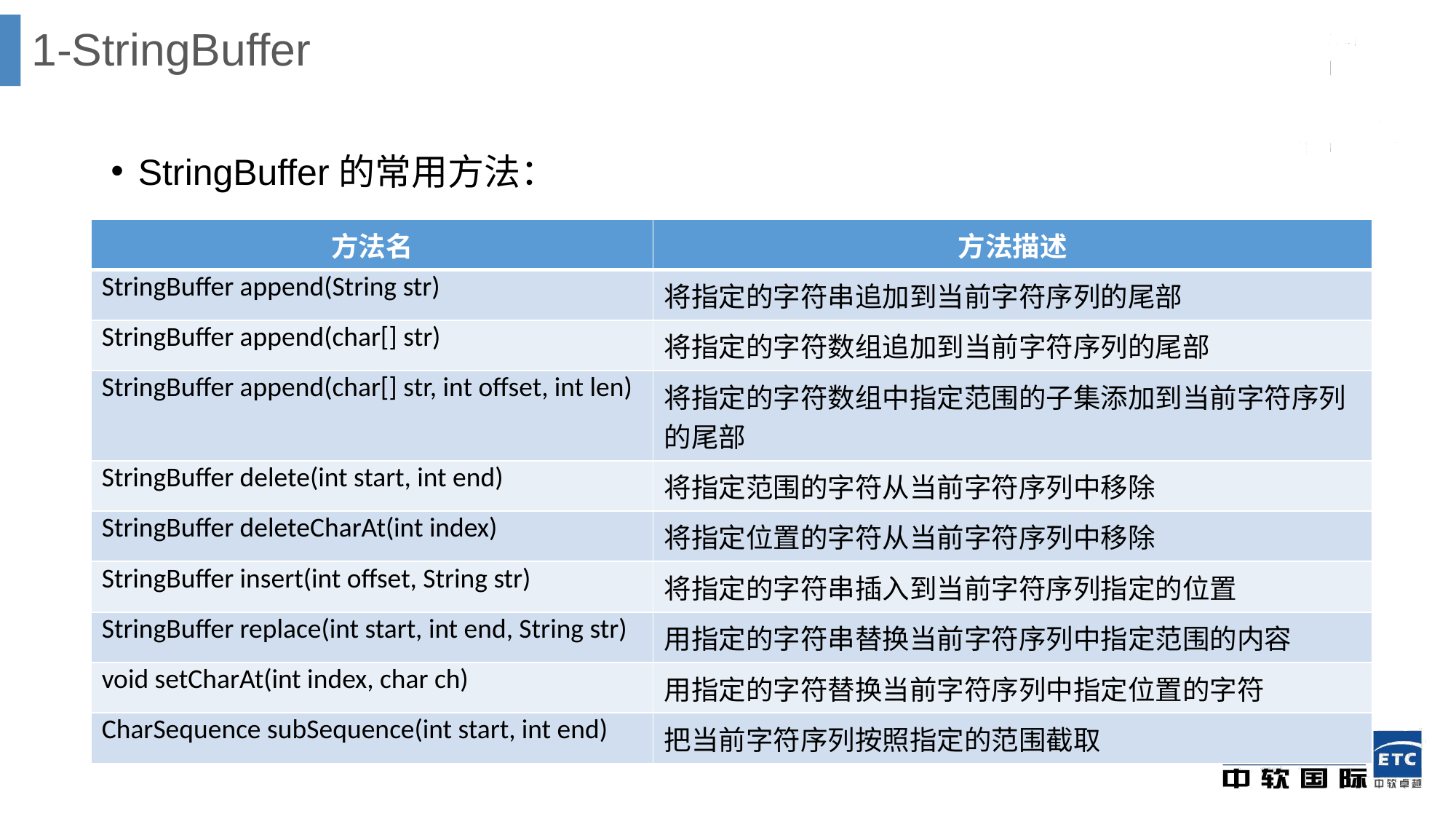

# 1-StringBuffer
StringBuffer的常用方法：
| 方法名 | 方法描述 |
| --- | --- |
| StringBuffer append(String str) | 将指定的字符串追加到当前字符序列的尾部 |
| StringBuffer append(char[] str) | 将指定的字符数组追加到当前字符序列的尾部 |
| StringBuffer append(char[] str, int offset, int len) | 将指定的字符数组中指定范围的子集添加到当前字符序列的尾部 |
| StringBuffer delete(int start, int end) | 将指定范围的字符从当前字符序列中移除 |
| StringBuffer deleteCharAt(int index) | 将指定位置的字符从当前字符序列中移除 |
| StringBuffer insert(int offset, String str) | 将指定的字符串插入到当前字符序列指定的位置 |
| StringBuffer replace(int start, int end, String str) | 用指定的字符串替换当前字符序列中指定范围的内容 |
| void setCharAt(int index, char ch) | 用指定的字符替换当前字符序列中指定位置的字符 |
| CharSequence subSequence(int start, int end) | 把当前字符序列按照指定的范围截取 |